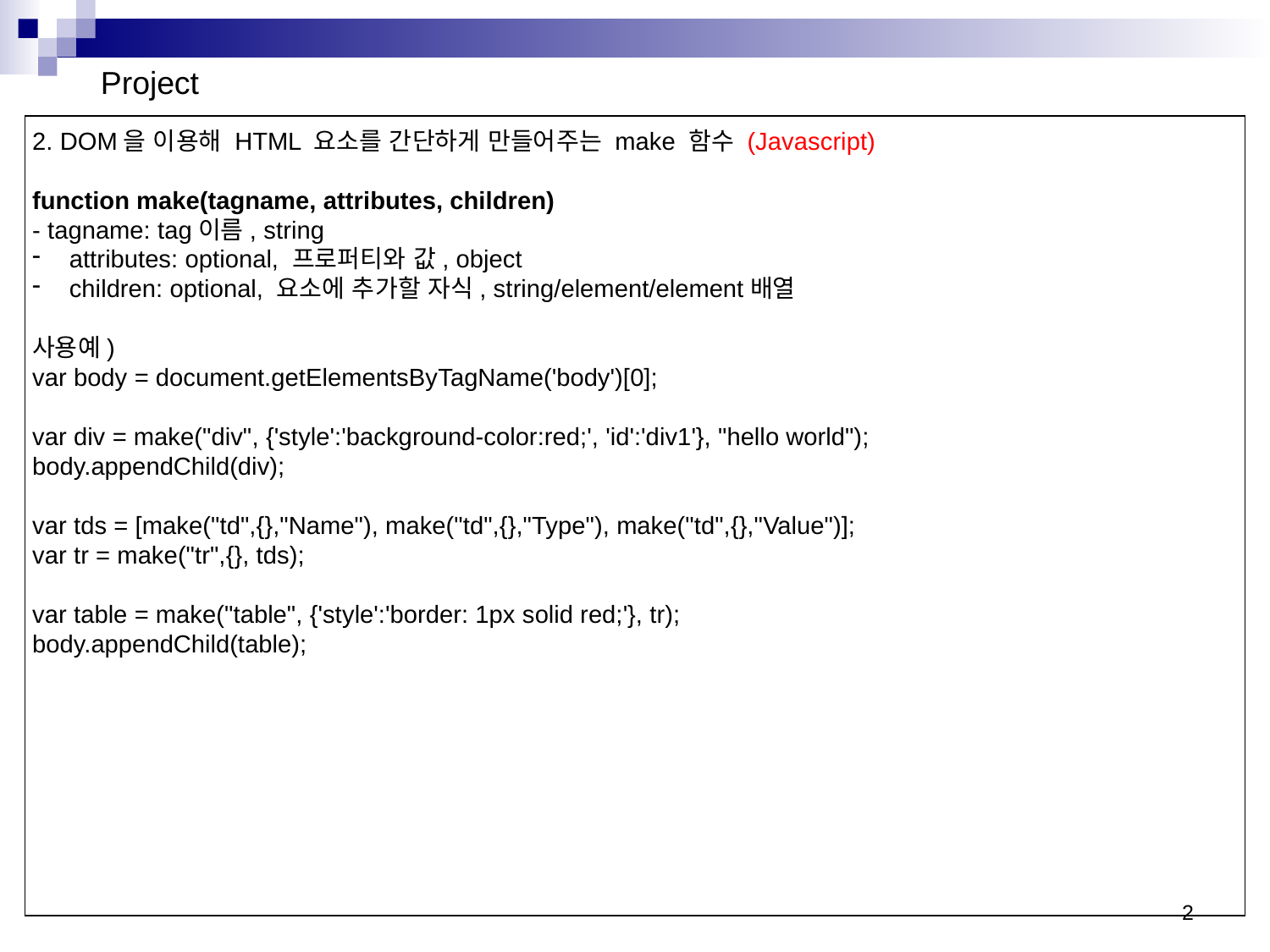

Project

2. DOM을 이용해 HTML 요소를 간단하게 만들어주는 make 함수 (Javascript)

function make(tagname, attributes, children)
- tagname: tag이름, string
 attributes: optional, 프로퍼티와 값, object
 children: optional, 요소에 추가할 자식, string/element/element배열

사용예)
var body = document.getElementsByTagName('body')[0];

var div = make("div", {'style':'background-color:red;', 'id':'div1'}, "hello world");
body.appendChild(div);

var tds = [make("td",{},"Name"), make("td",{},"Type"), make("td",{},"Value")];
var tr = make("tr",{}, tds);

var table = make("table", {'style':'border: 1px solid red;'}, tr);
body.appendChild(table);
2